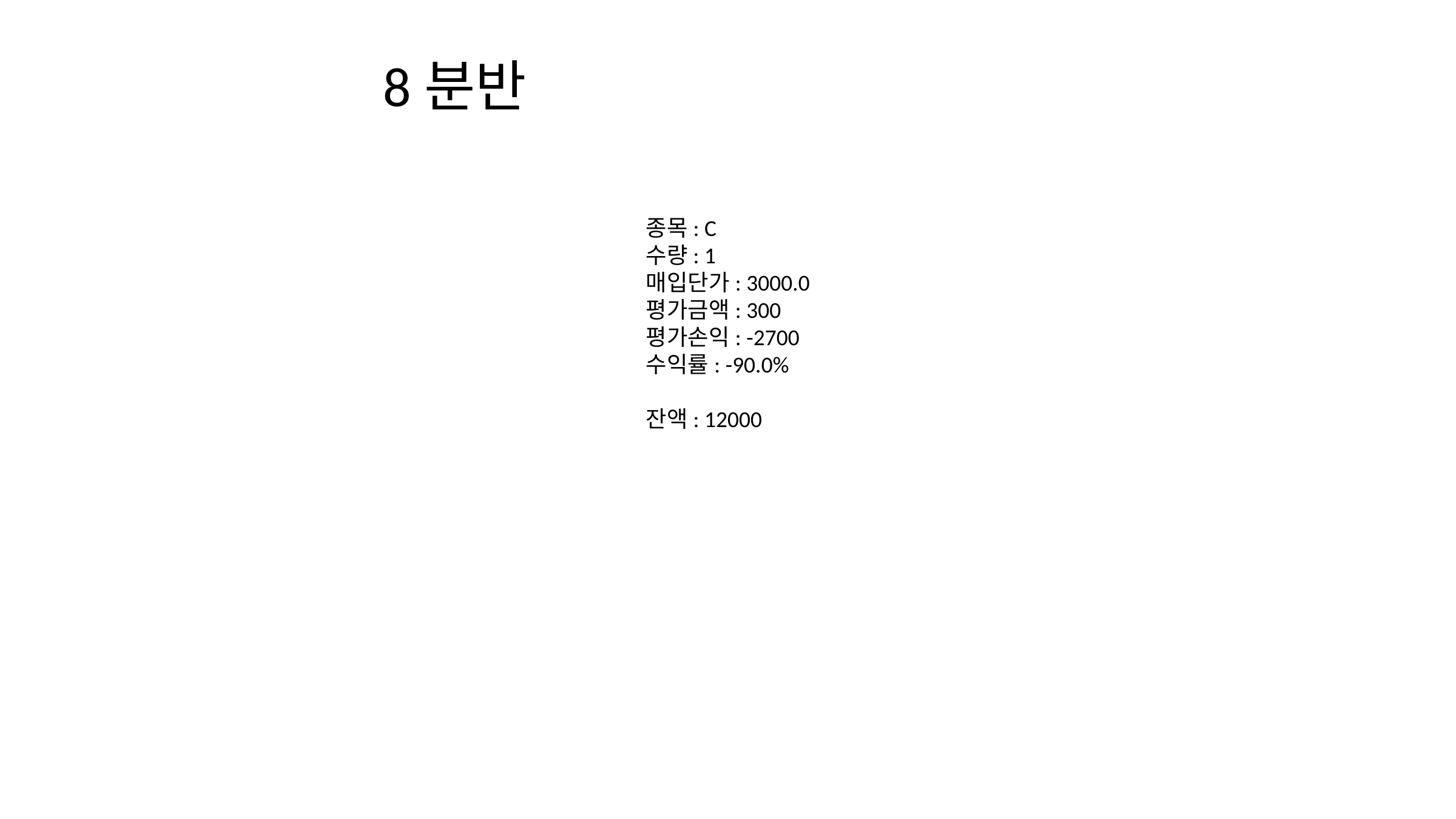

# 8분반

종목: C
수량: 1
매입단가: 3000.0
평가금액: 300
평가손익: -2700
수익률: -90.0%
잔액: 12000